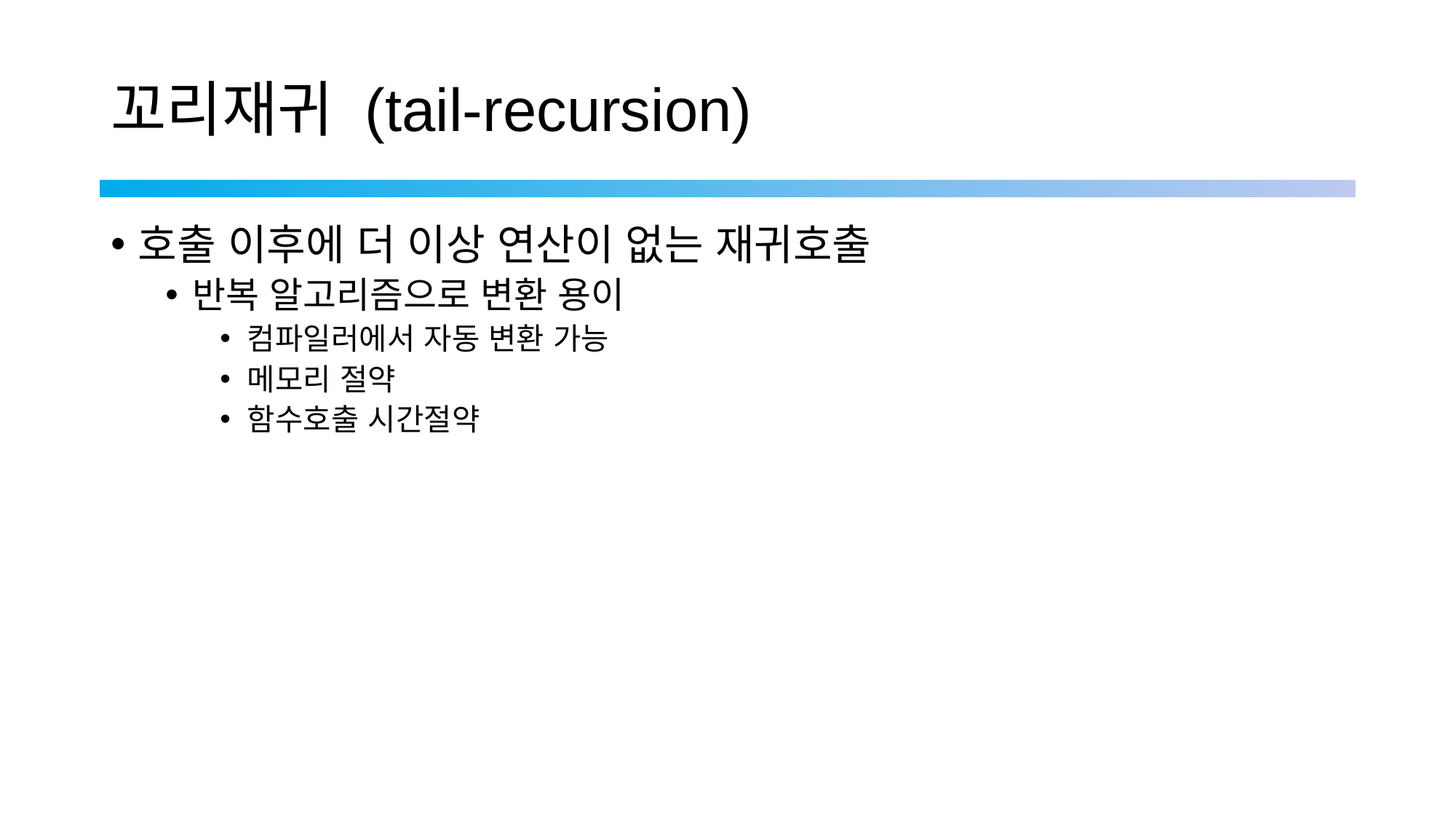

# 꼬리재귀 (tail-recursion)
호출 이후에 더 이상 연산이 없는 재귀호출
반복 알고리즘으로 변환 용이
컴파일러에서 자동 변환 가능
메모리 절약
함수호출 시간절약